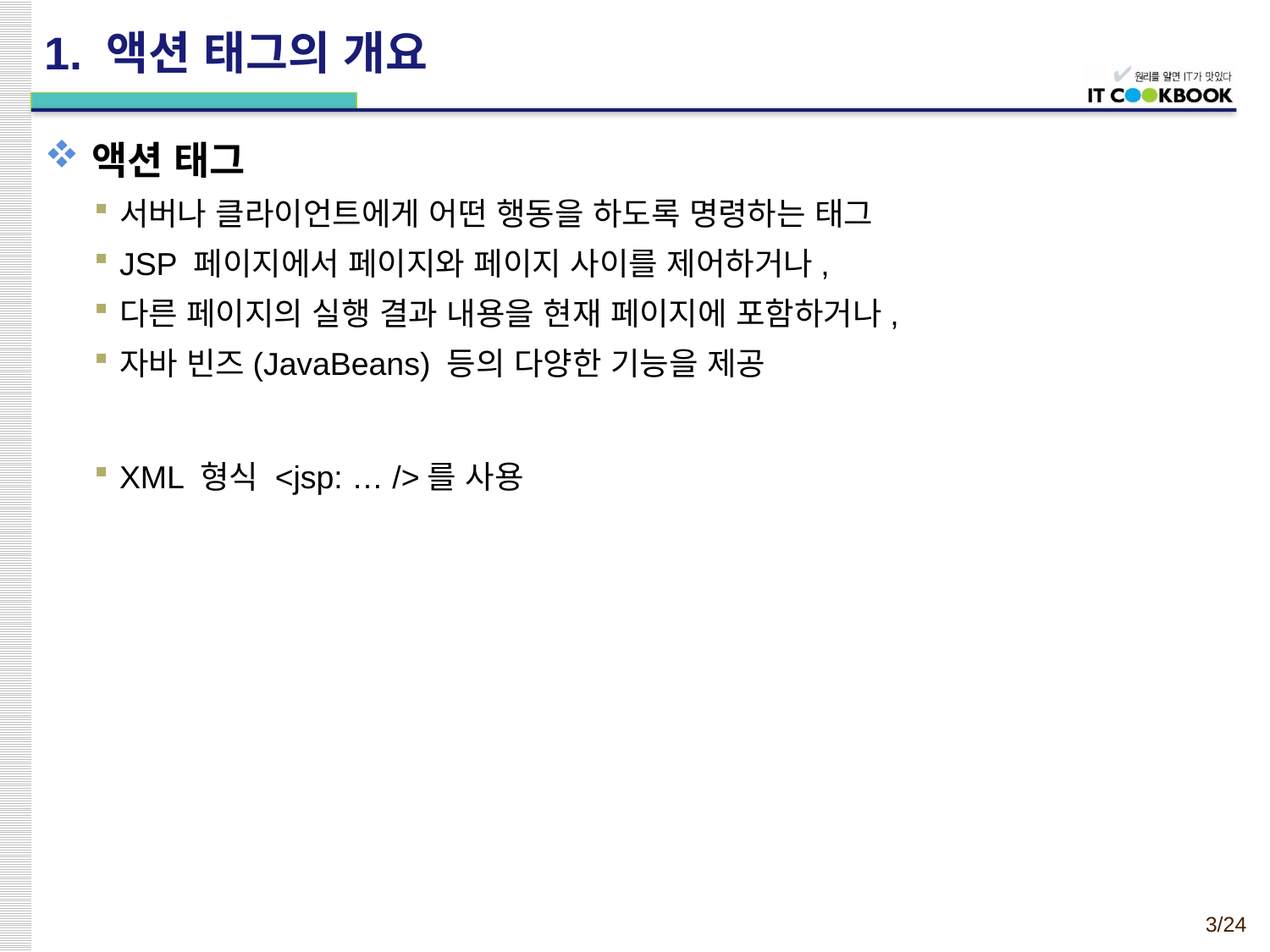

# 1. 액션 태그의 개요
액션 태그
서버나 클라이언트에게 어떤 행동을 하도록 명령하는 태그
JSP 페이지에서 페이지와 페이지 사이를 제어하거나,
다른 페이지의 실행 결과 내용을 현재 페이지에 포함하거나,
자바 빈즈(JavaBeans) 등의 다양한 기능을 제공

XML 형식 <jsp: … />를 사용